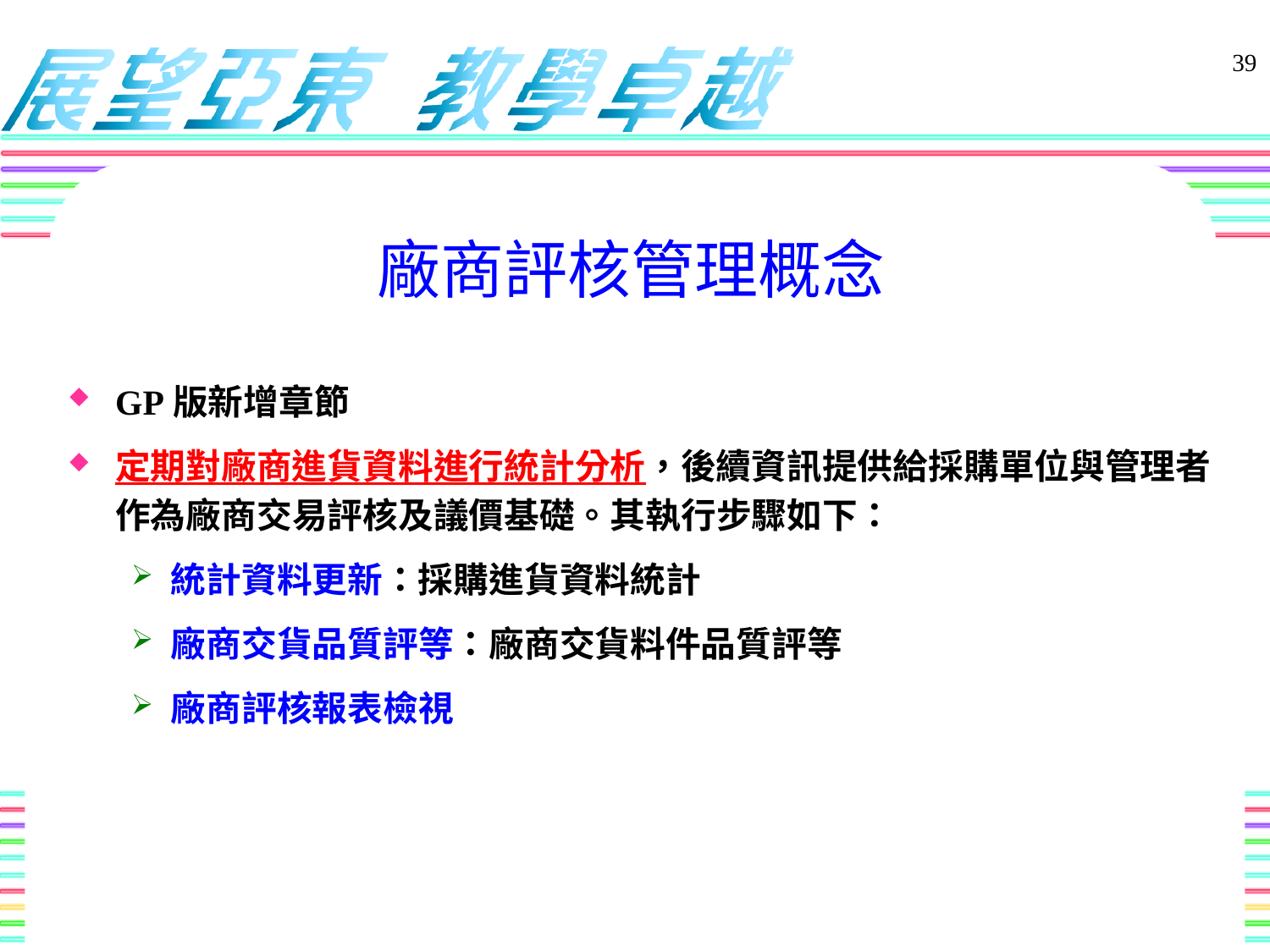

廠商評核管理概念
39

GP版新增章節
定期對廠商進貨資料進行統計分析，後續資訊提供給採購單位與管理者作為廠商交易評核及議價基礎。其執行步驟如下：
統計資料更新：採購進貨資料統計
廠商交貨品質評等：廠商交貨料件品質評等
廠商評核報表檢視